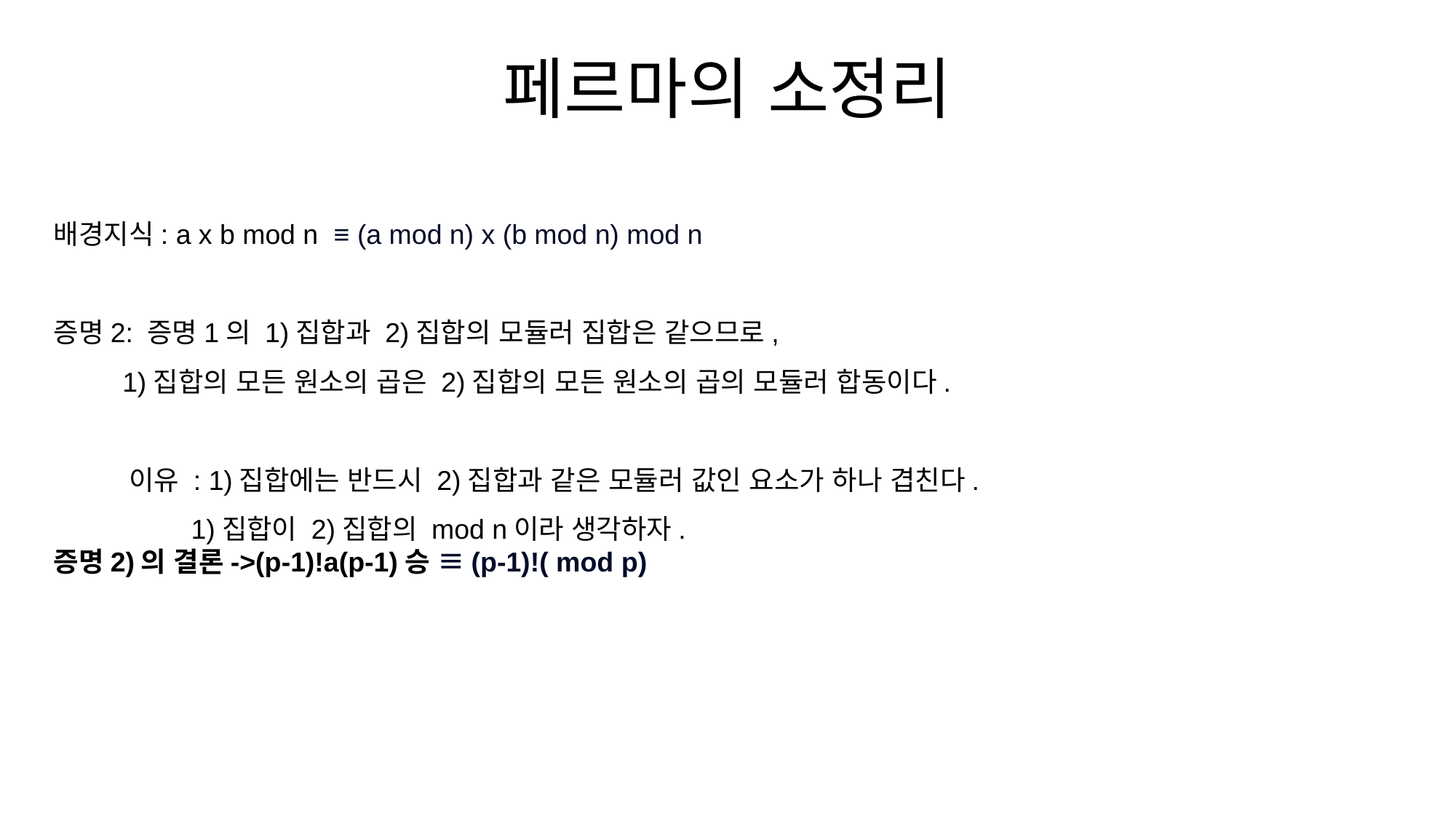

# 페르마의 소정리
배경지식: a x b mod n  ≡ (a mod n) x (b mod n) mod n

증명2: 증명1의 1)집합과 2)집합의 모듈러 집합은 같으므로,
         1)집합의 모든 원소의 곱은 2)집합의 모든 원소의 곱의 모듈러 합동이다.

         이유 : 1)집합에는 반드시 2)집합과 같은 모듈러 값인 요소가 하나 겹친다.
                  1)집합이 2)집합의 mod n이라 생각하자.
증명2)의 결론->(p-1)!a(p-1)승 ≡(p-1)!( mod p)